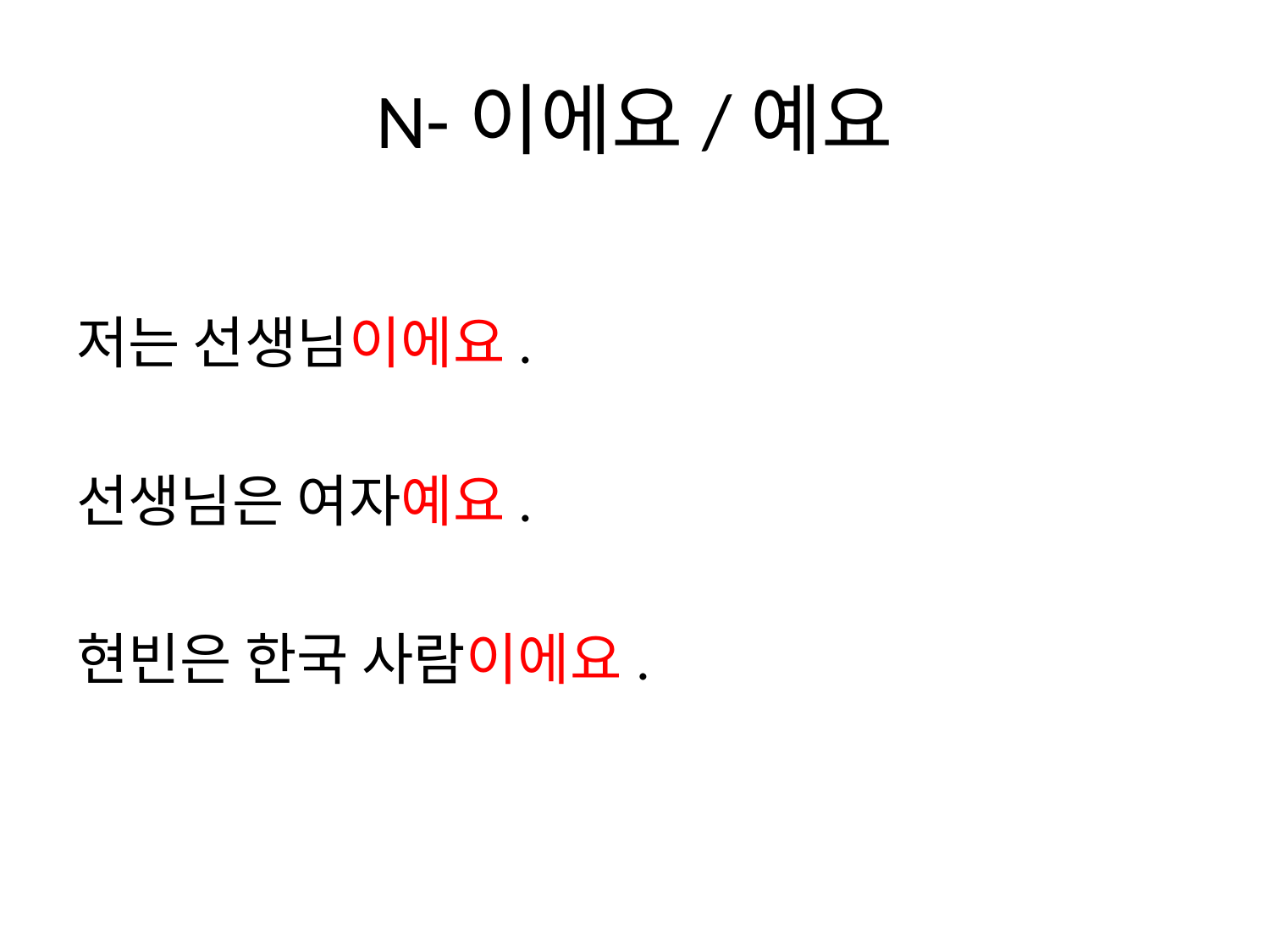

# N-이에요/예요

저는 선생님이에요.

선생님은 여자예요.

현빈은 한국 사람이에요.